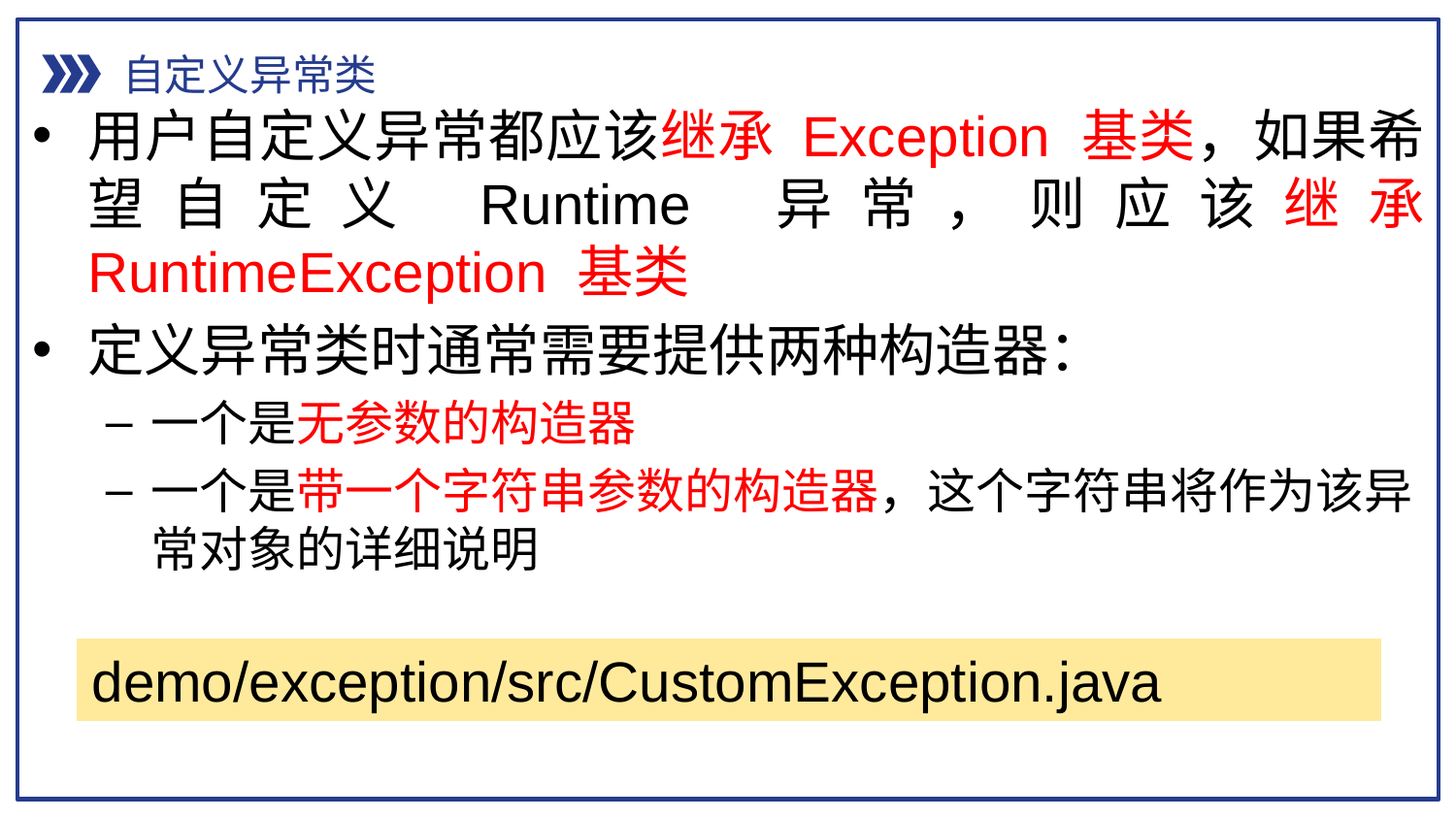

自定义异常类

用户自定义异常都应该继承 Exception 基类，如果希望自定义 Runtime 异常，则应该继承 RuntimeException 基类
定义异常类时通常需要提供两种构造器：
一个是无参数的构造器
一个是带一个字符串参数的构造器，这个字符串将作为该异常对象的详细说明
demo/exception/src/CustomException.java